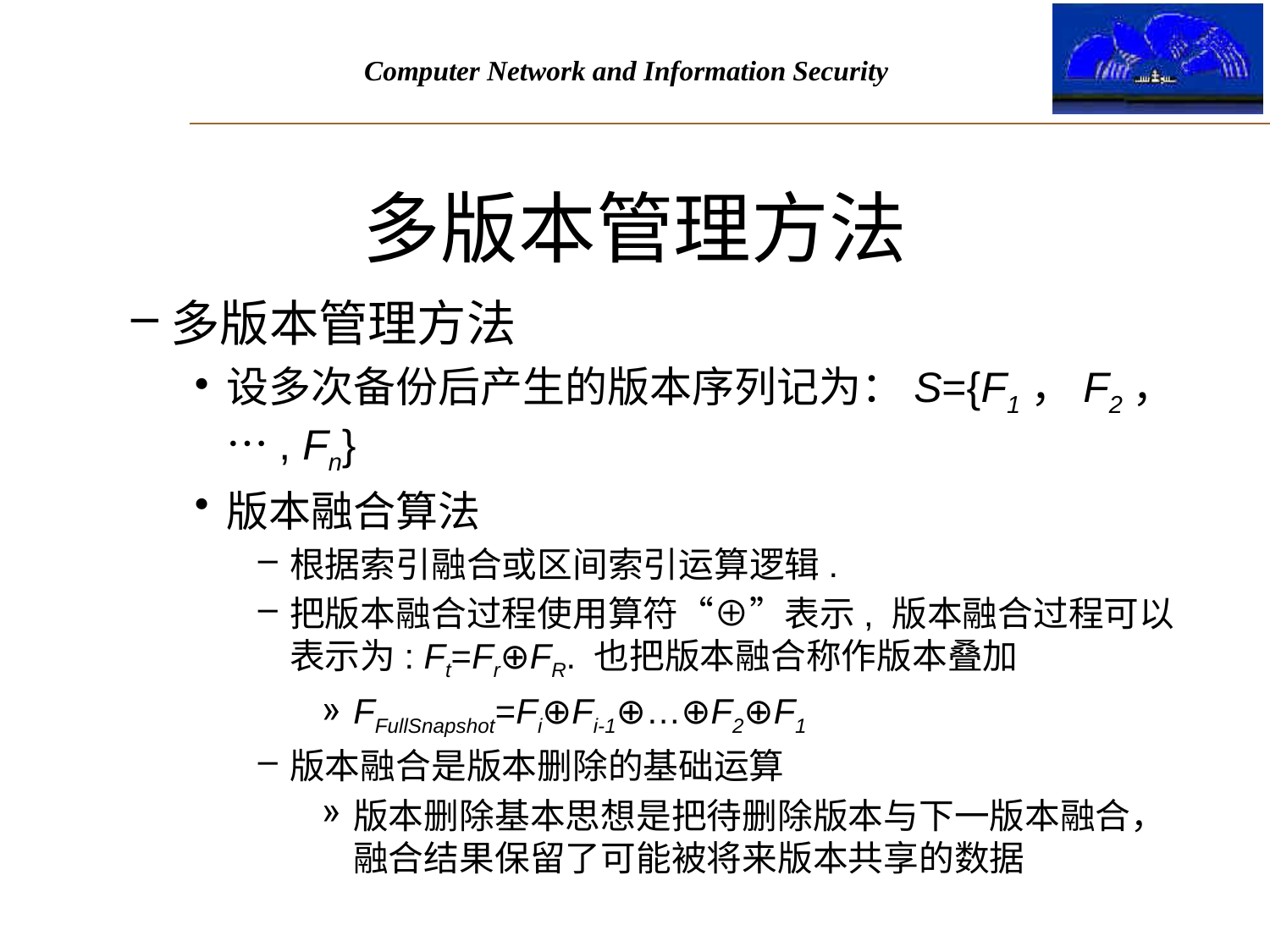

# 多版本管理方法
多版本管理方法
设多次备份后产生的版本序列记为：S={F1，F2，…, Fn}
版本融合算法
根据索引融合或区间索引运算逻辑.
把版本融合过程使用算符“⊕”表示, 版本融合过程可以表示为: Ft=Fr⊕FR. 也把版本融合称作版本叠加
FFullSnapshot=Fi⊕Fi-1⊕…⊕F2⊕F1
版本融合是版本删除的基础运算
版本删除基本思想是把待删除版本与下一版本融合，融合结果保留了可能被将来版本共享的数据